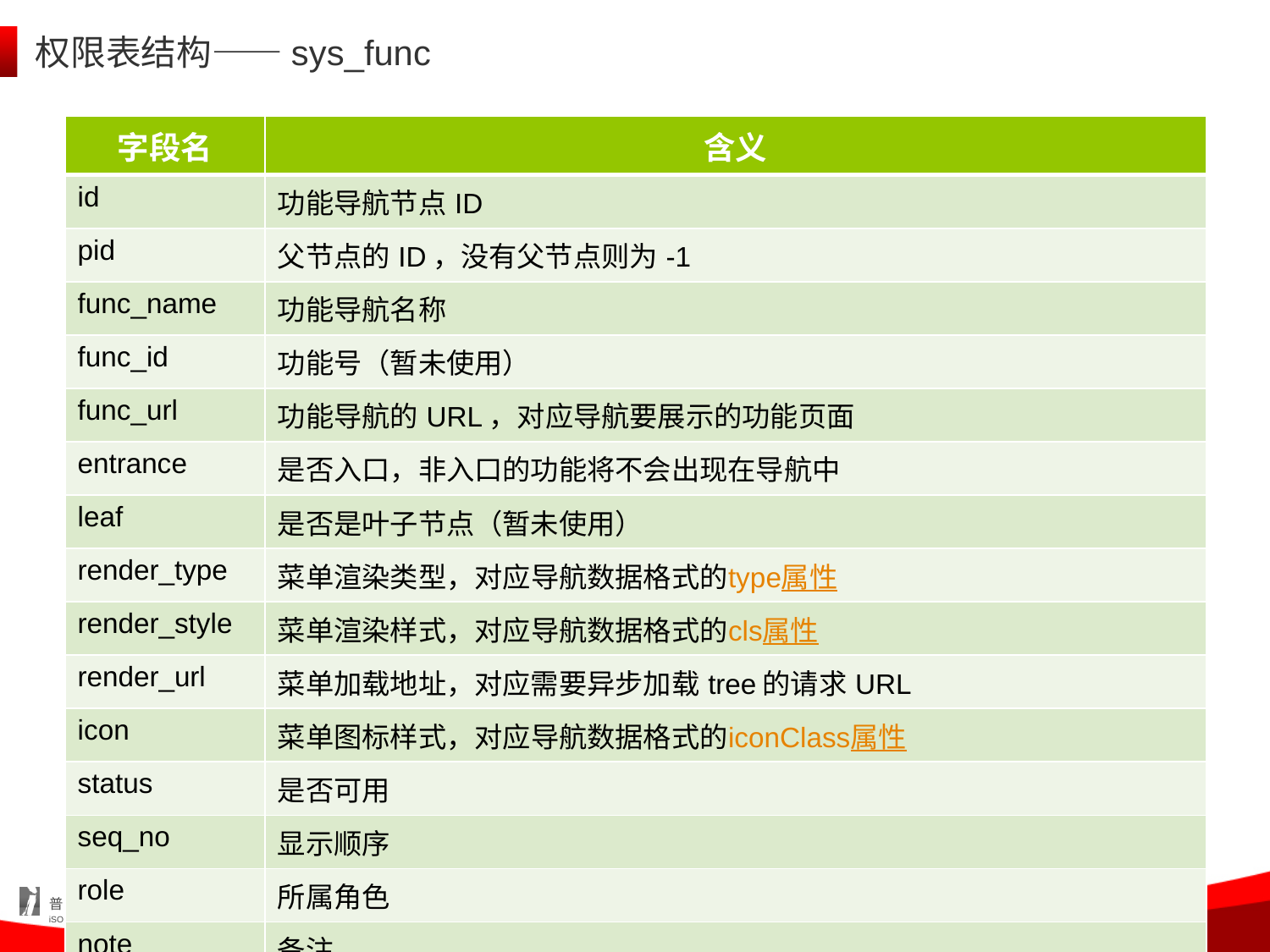

# 权限表结构——sys_func
| 字段名 | 含义 |
| --- | --- |
| id | 功能导航节点ID |
| pid | 父节点的ID，没有父节点则为-1 |
| func\_name | 功能导航名称 |
| func\_id | 功能号（暂未使用） |
| func\_url | 功能导航的URL，对应导航要展示的功能页面 |
| entrance | 是否入口，非入口的功能将不会出现在导航中 |
| leaf | 是否是叶子节点（暂未使用） |
| render\_type | 菜单渲染类型，对应导航数据格式的type属性 |
| render\_style | 菜单渲染样式，对应导航数据格式的cls属性 |
| render\_url | 菜单加载地址，对应需要异步加载tree的请求URL |
| icon | 菜单图标样式，对应导航数据格式的iconClass属性 |
| status | 是否可用 |
| seq\_no | 显示顺序 |
| role | 所属角色 |
| note | 备注 |